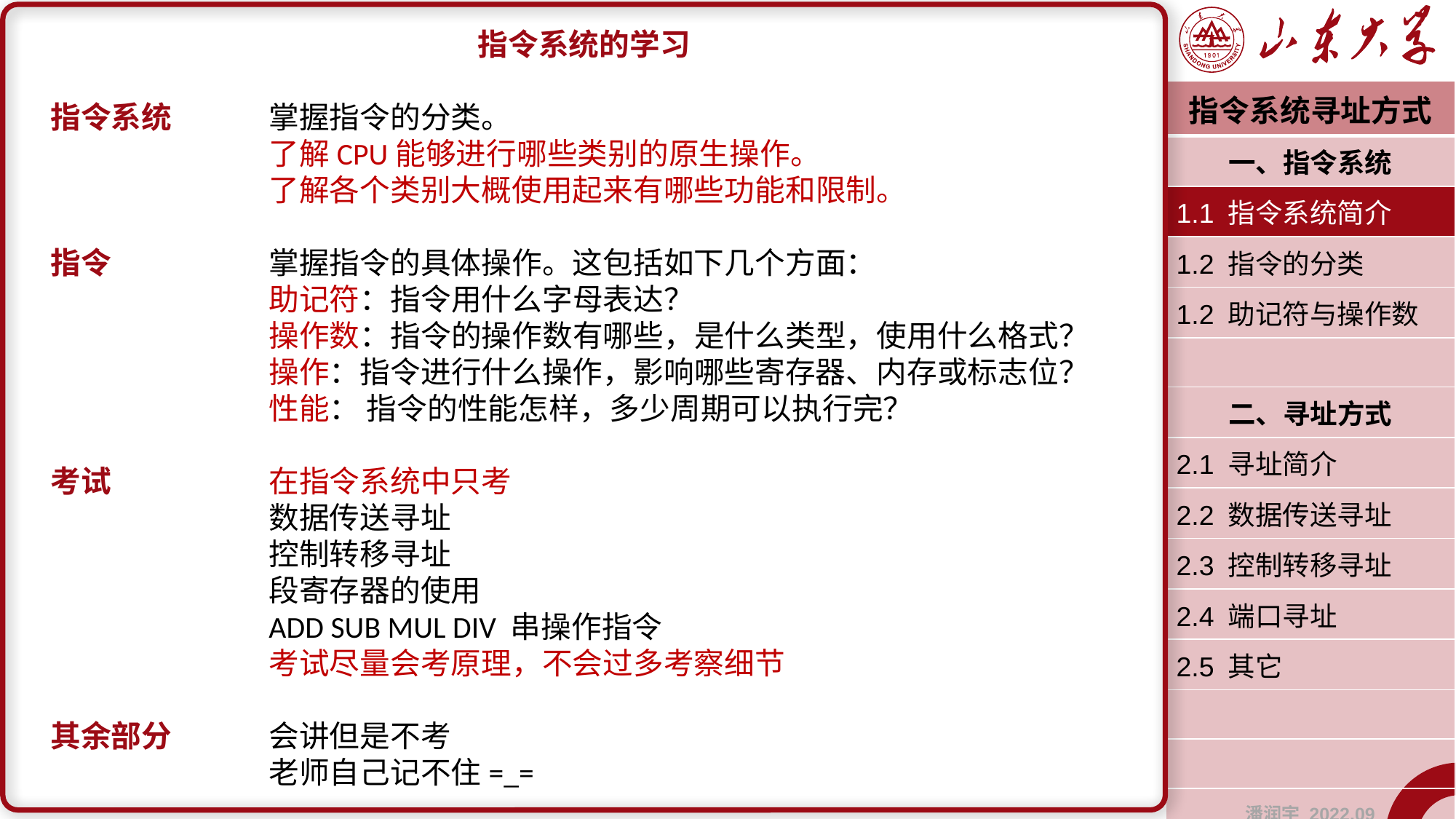

指令系统的学习

指令系统	掌握指令的分类。
		了解CPU能够进行哪些类别的原生操作。
		了解各个类别大概使用起来有哪些功能和限制。

指令		掌握指令的具体操作。这包括如下几个方面：
		助记符：指令用什么字母表达？
		操作数：指令的操作数有哪些，是什么类型，使用什么格式？
		操作：指令进行什么操作，影响哪些寄存器、内存或标志位？
		性能： 指令的性能怎样，多少周期可以执行完？

考试		在指令系统中只考
		数据传送寻址
		控制转移寻址
		段寄存器的使用
		ADD SUB MUL DIV 串操作指令
		考试尽量会考原理，不会过多考察细节

其余部分	会讲但是不考
		老师自己记不住=_=
| 指令系统寻址方式 |
| --- |
| 一、指令系统 |
| 1.1 指令系统简介 |
| 1.2 指令的分类 |
| 1.2 助记符与操作数 |
|  |
| 二、寻址方式 |
| 2.1 寻址简介 |
| 2.2 数据传送寻址 |
| 2.3 控制转移寻址 |
| 2.4 端口寻址 |
| 2.5 其它 |
|  |
|  |
| 潘润宇 2022.09 |